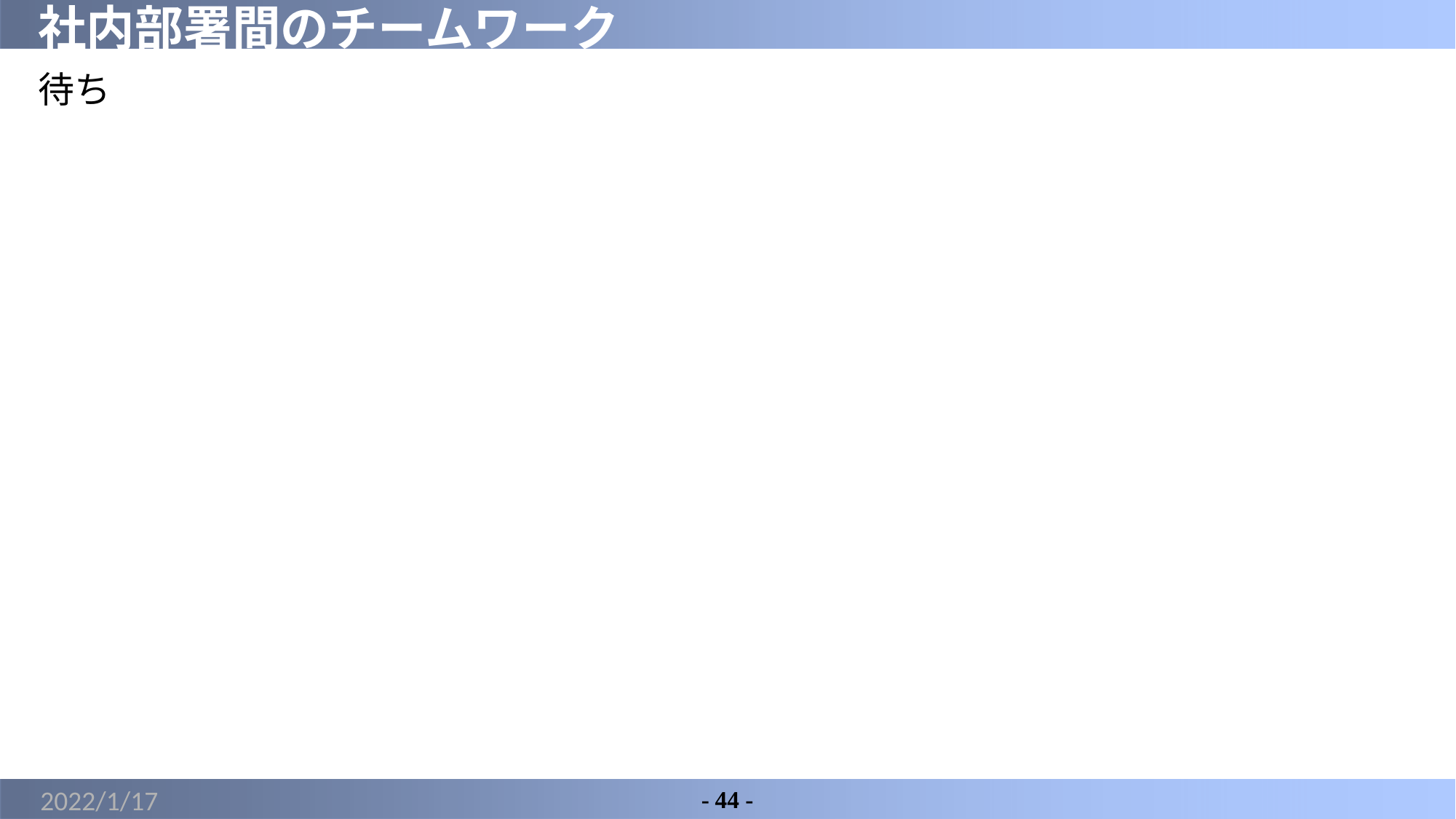

# 社内部署間のチームワーク
待ち
2022/1/17
- 44 -